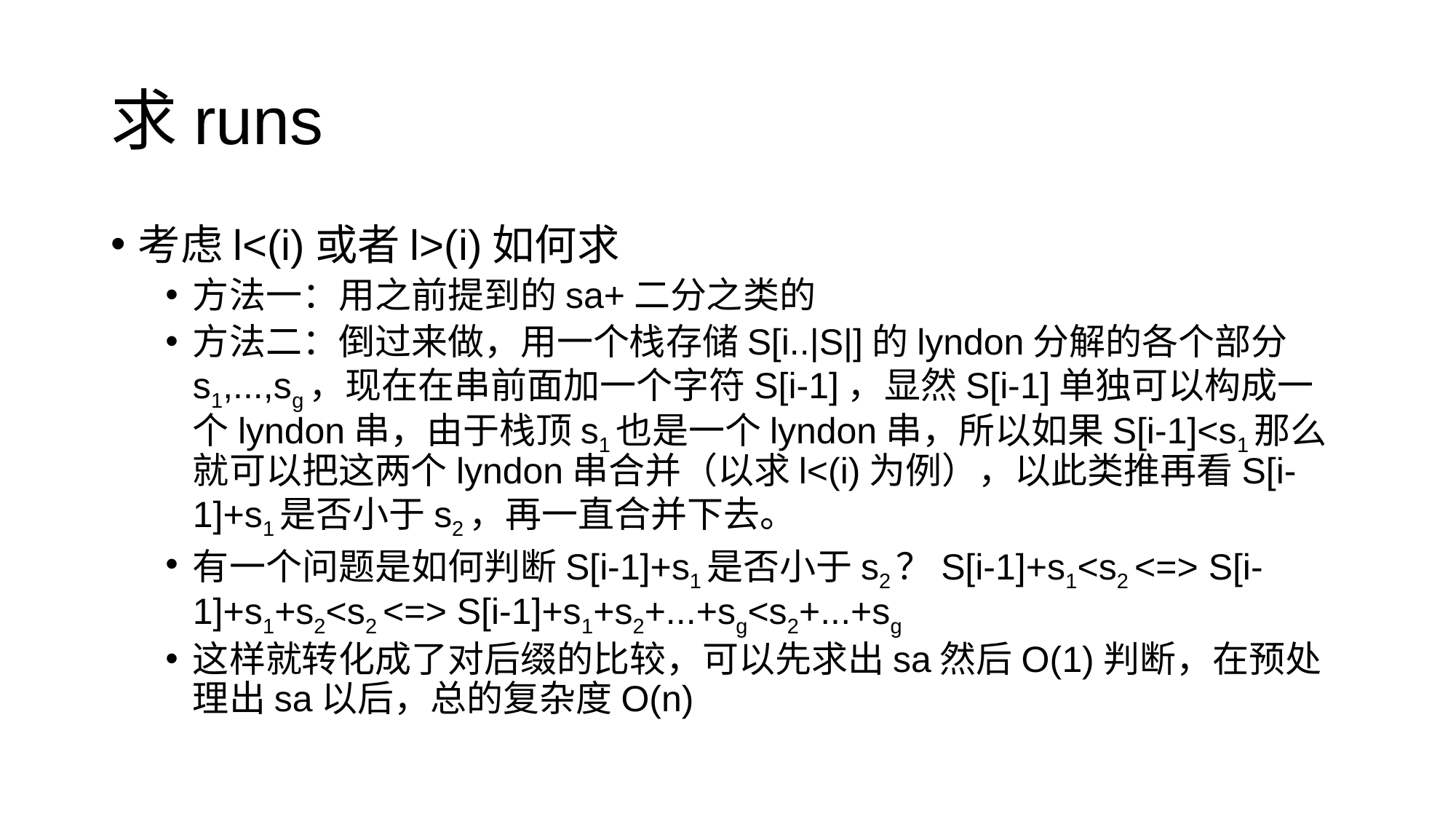

# 求runs
考虑l<(i)或者l>(i)如何求
方法一：用之前提到的sa+二分之类的
方法二：倒过来做，用一个栈存储S[i..|S|]的lyndon分解的各个部分s1,...,sg，现在在串前面加一个字符S[i-1]，显然S[i-1]单独可以构成一个lyndon串，由于栈顶s1也是一个lyndon串，所以如果S[i-1]<s1那么就可以把这两个lyndon串合并（以求l<(i)为例），以此类推再看S[i-1]+s1是否小于s2，再一直合并下去。
有一个问题是如何判断S[i-1]+s1是否小于s2？S[i-1]+s1<s2 <=> S[i-1]+s1+s2<s2 <=> S[i-1]+s1+s2+...+sg<s2+...+sg
这样就转化成了对后缀的比较，可以先求出sa然后O(1)判断，在预处理出sa以后，总的复杂度O(n)